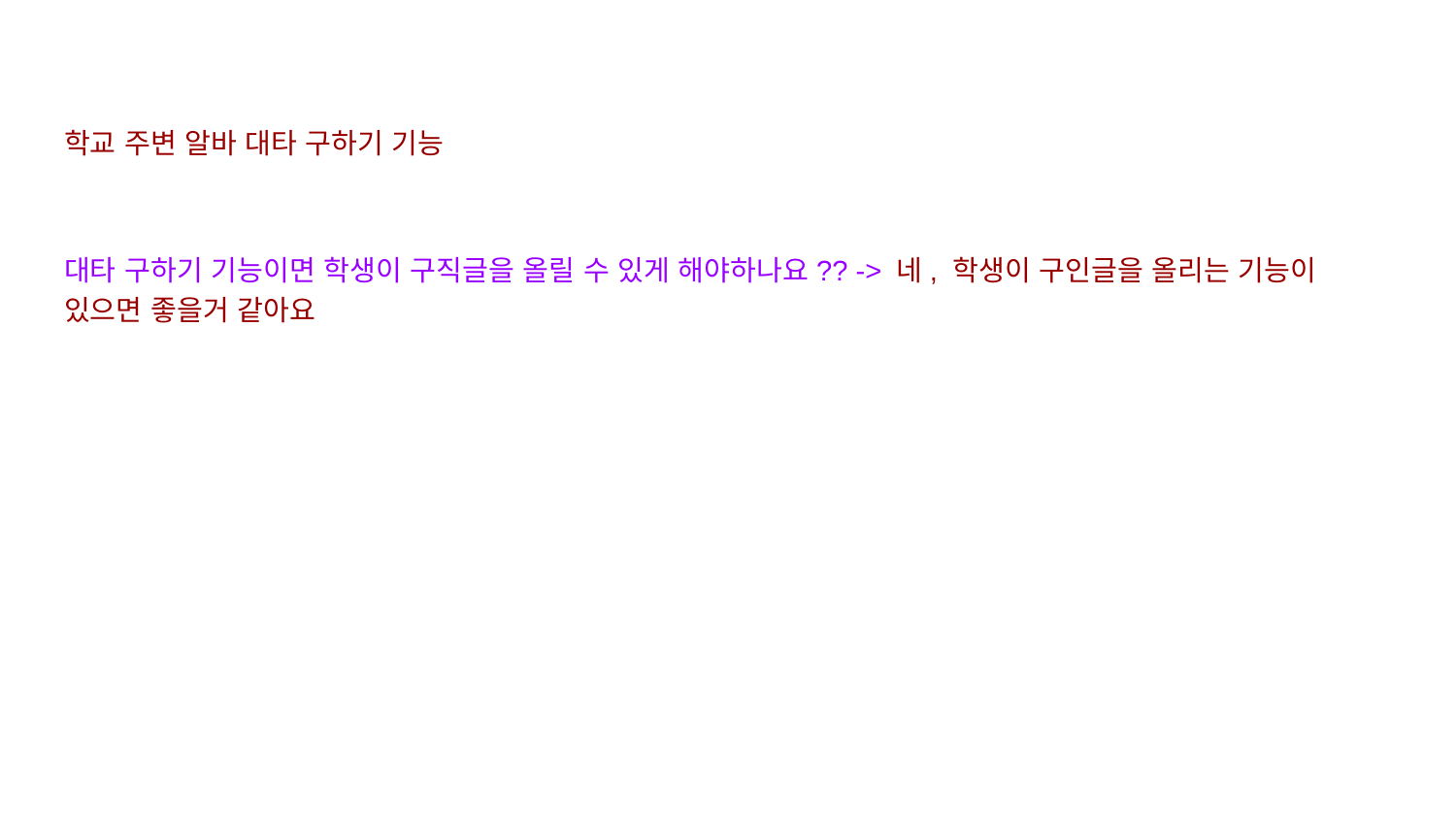

학교 주변 알바 대타 구하기 기능

대타 구하기 기능이면 학생이 구직글을 올릴 수 있게 해야하나요?? -> 네, 학생이 구인글을 올리는 기능이 있으면 좋을거 같아요